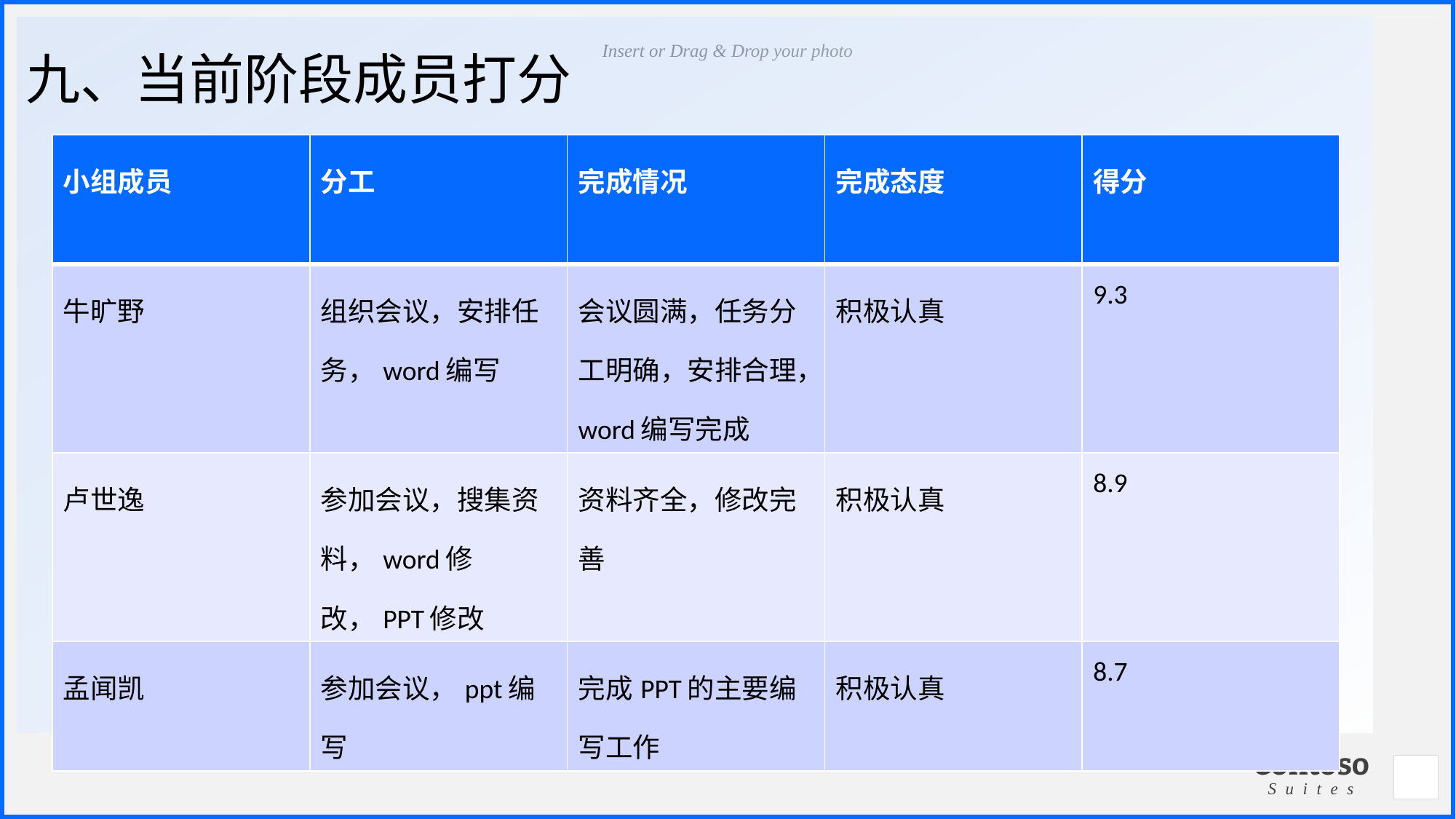

# 九、当前阶段成员打分

| 小组成员 | 分工 | 完成情况 | 完成态度 | 得分 |
| --- | --- | --- | --- | --- |
| 牛旷野 | 组织会议，安排任务，word编写 | 会议圆满，任务分工明确，安排合理，word编写完成 | 积极认真 | 9.3 |
| 卢世逸 | 参加会议，搜集资料，word修改，PPT修改 | 资料齐全，修改完善 | 积极认真 | 8.9 |
| 孟闻凯 | 参加会议，ppt编写 | 完成PPT的主要编写工作 | 积极认真 | 8.7 |
37